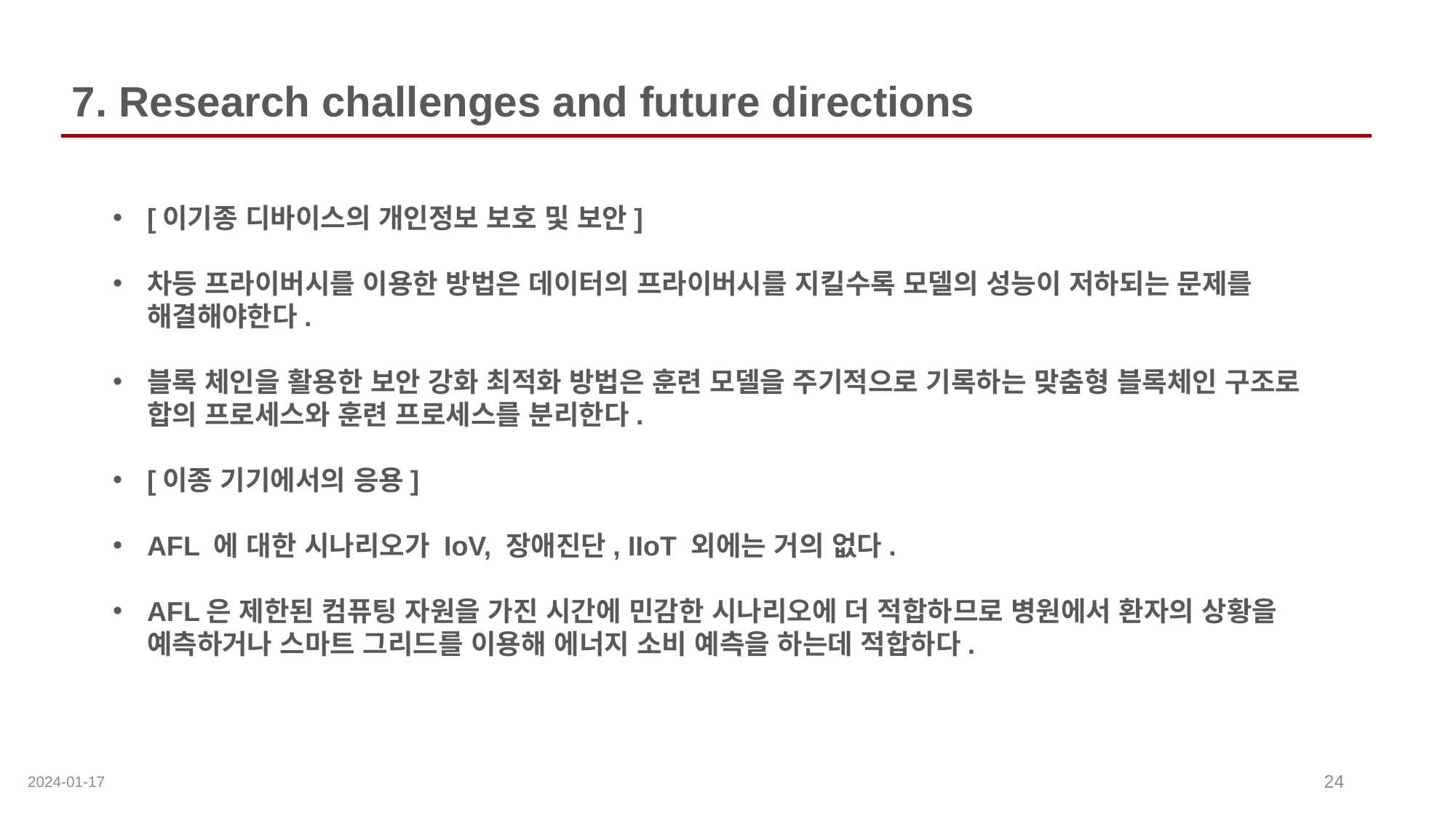

7. Research challenges and future directions

[이기종 디바이스의 개인정보 보호 및 보안]

차등 프라이버시를 이용한 방법은 데이터의 프라이버시를 지킬수록 모델의 성능이 저하되는 문제를 해결해야한다.

블록 체인을 활용한 보안 강화 최적화 방법은 훈련 모델을 주기적으로 기록하는 맞춤형 블록체인 구조로 합의 프로세스와 훈련 프로세스를 분리한다.

[이종 기기에서의 응용]

AFL 에 대한 시나리오가 IoV, 장애진단, IIoT 외에는 거의 없다.

AFL은 제한된 컴퓨팅 자원을 가진 시간에 민감한 시나리오에 더 적합하므로 병원에서 환자의 상황을 예측하거나 스마트 그리드를 이용해 에너지 소비 예측을 하는데 적합하다.

2024-01-17
24